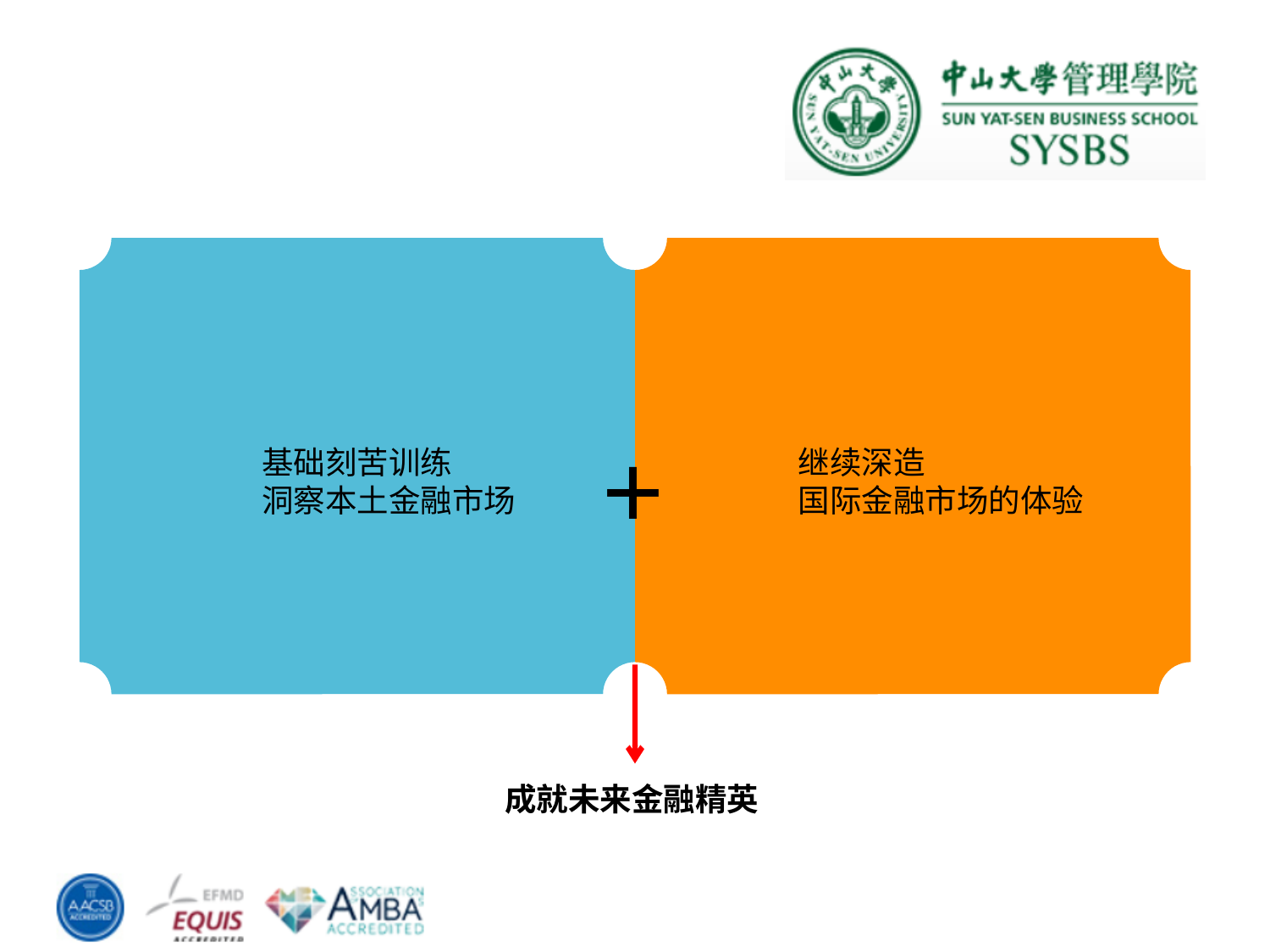

点击添加文本
+
点击添加文本
基础刻苦训练
洞察本土金融市场
继续深造
国际金融市场的体验

点击添加文本
点击添加文本
               成就未来金融精英